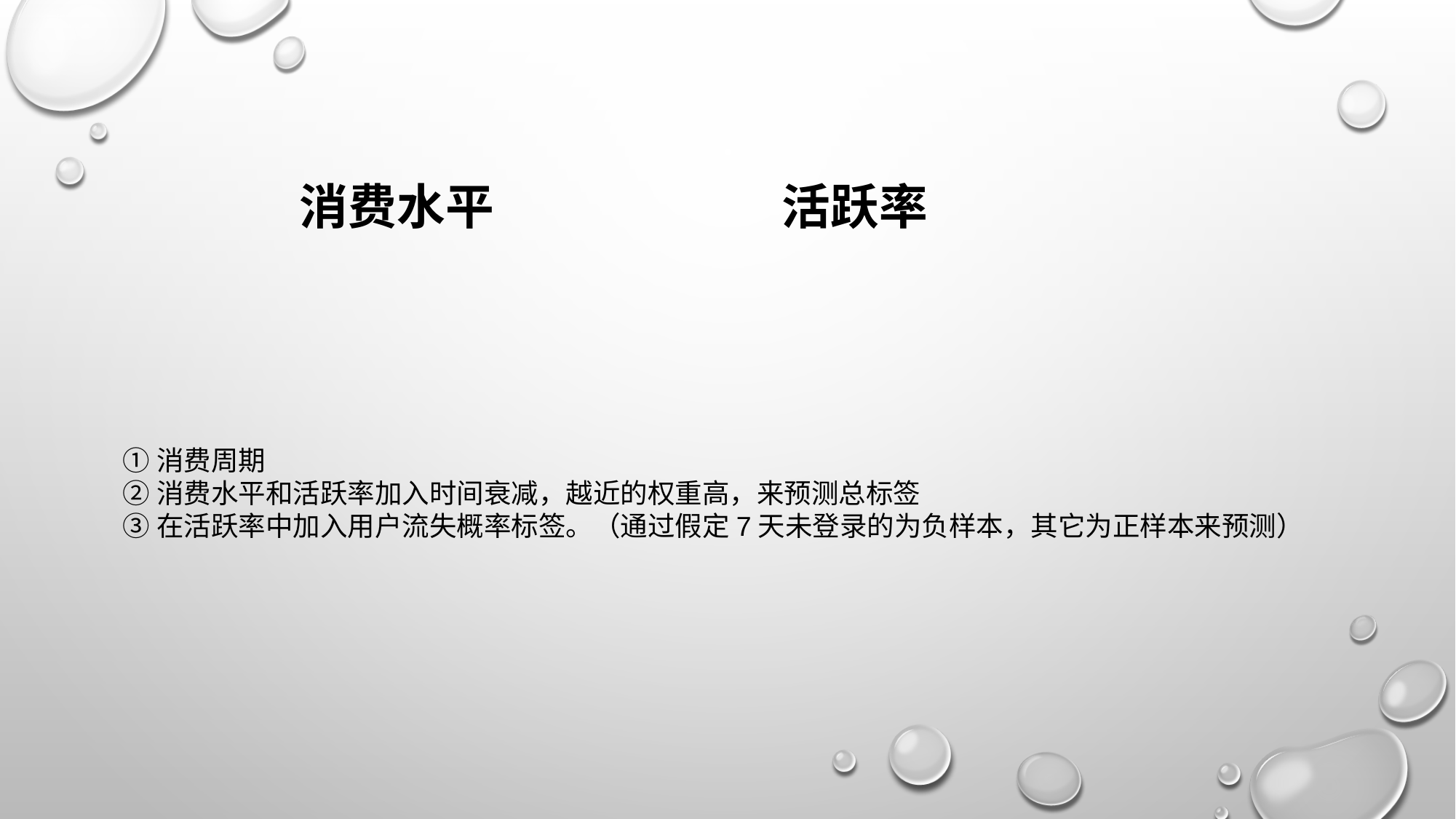

消费水平
活跃率
①消费周期
②消费水平和活跃率加入时间衰减，越近的权重高，来预测总标签
③在活跃率中加入用户流失概率标签。（通过假定7天未登录的为负样本，其它为正样本来预测）